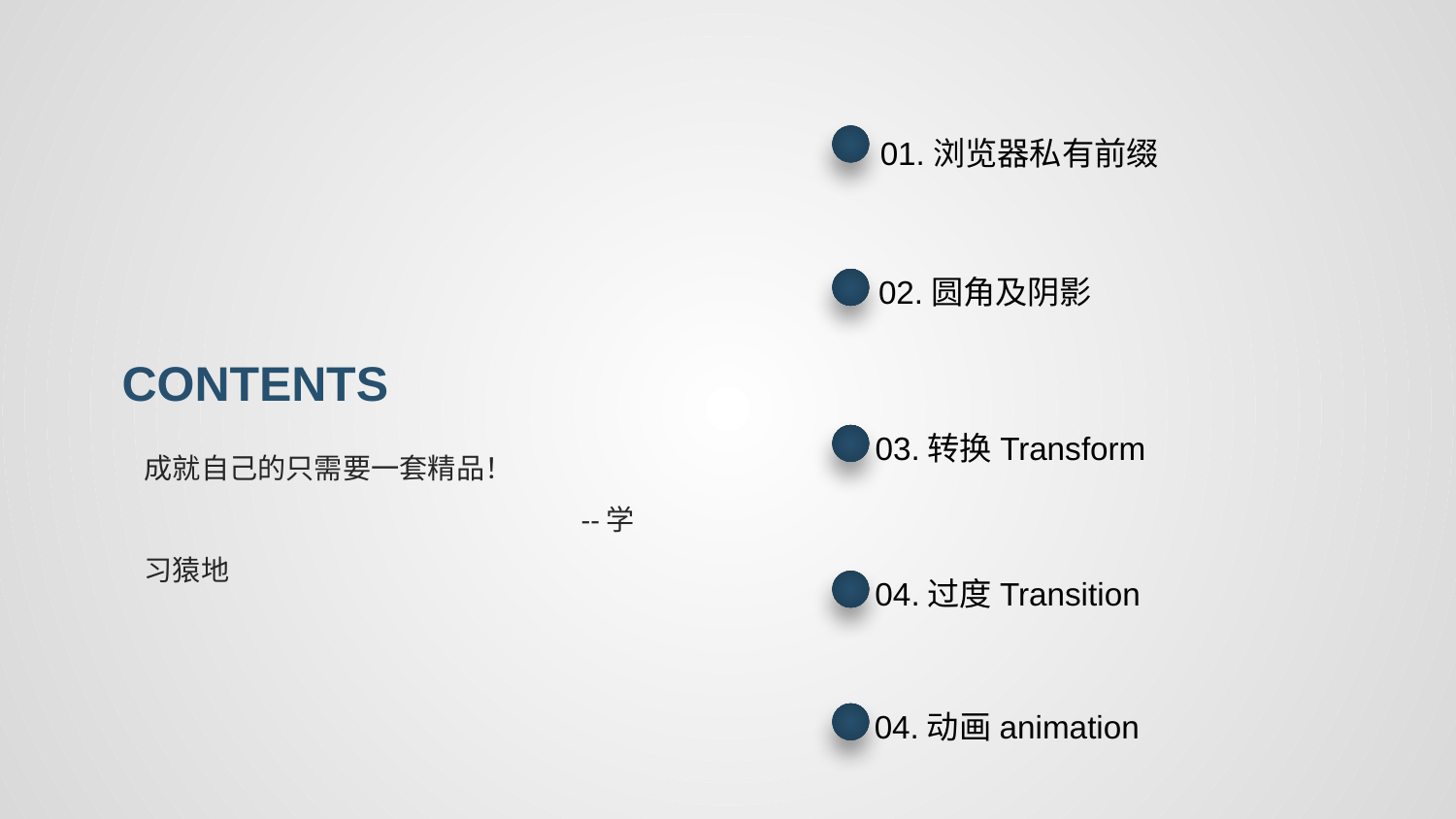

01.浏览器私有前缀
02.圆角及阴影

CONTENTS
03.转换Transform

成就自己的只需要一套精品！	                  			--学习猿地
04.过度Transition

04.动画animation